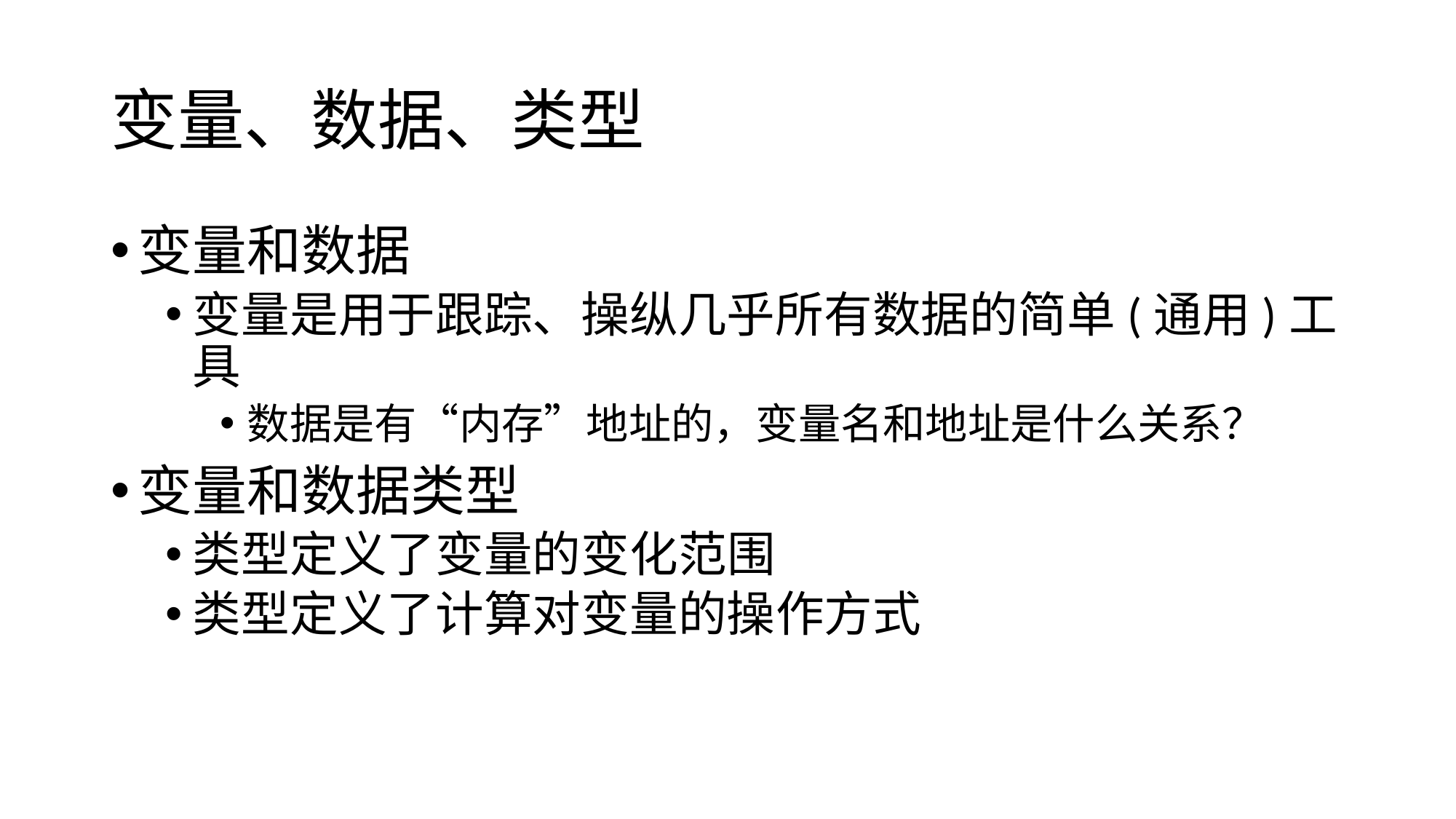

# 变量、数据、类型
变量和数据
变量是用于跟踪、操纵几乎所有数据的简单(通用)工具
数据是有“内存”地址的，变量名和地址是什么关系？
变量和数据类型
类型定义了变量的变化范围
类型定义了计算对变量的操作方式